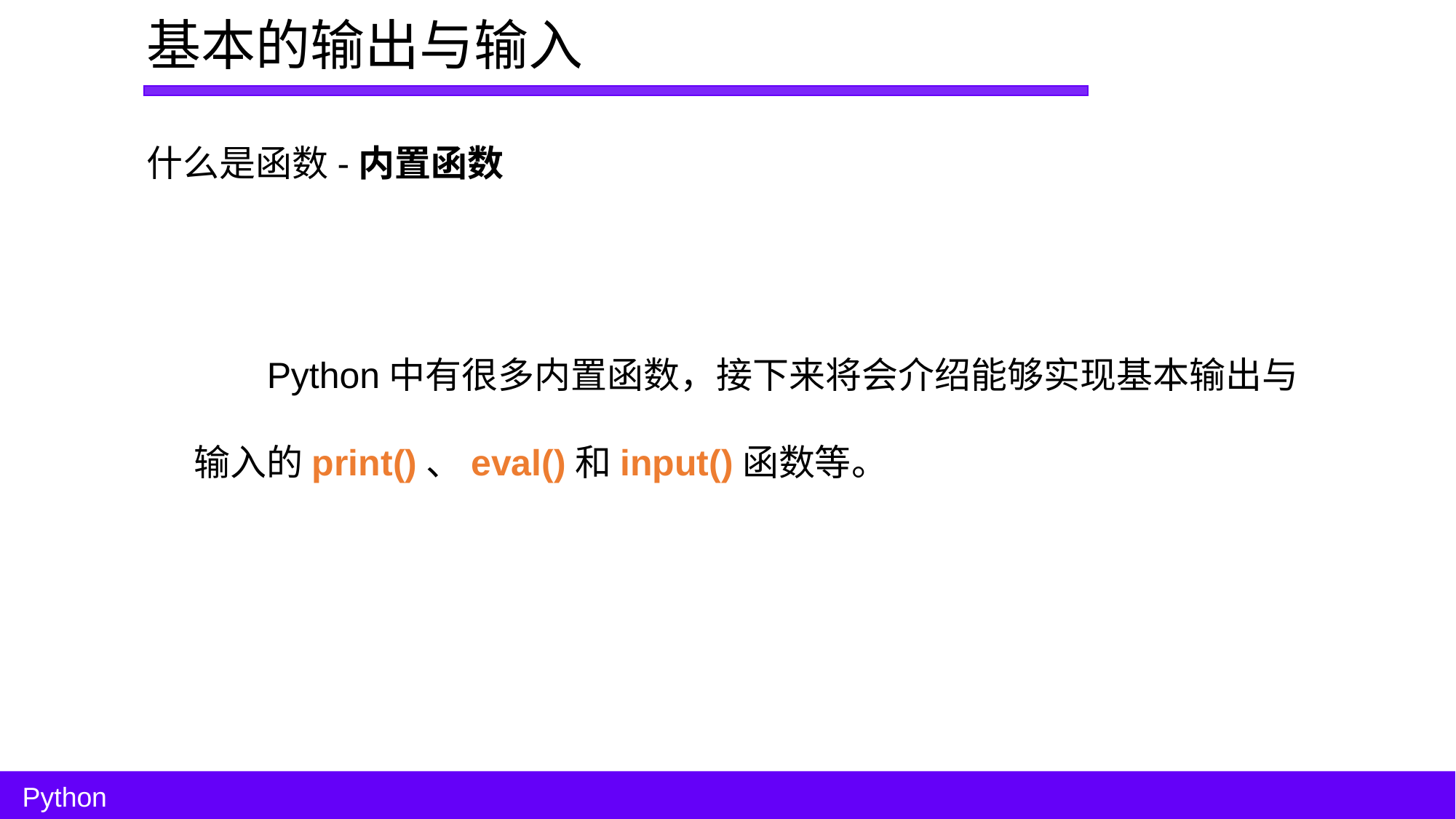

基本的输出与输入
什么是函数-内置函数
Python中有很多内置函数，接下来将会介绍能够实现基本输出与输入的print()、eval()和input()函数等。